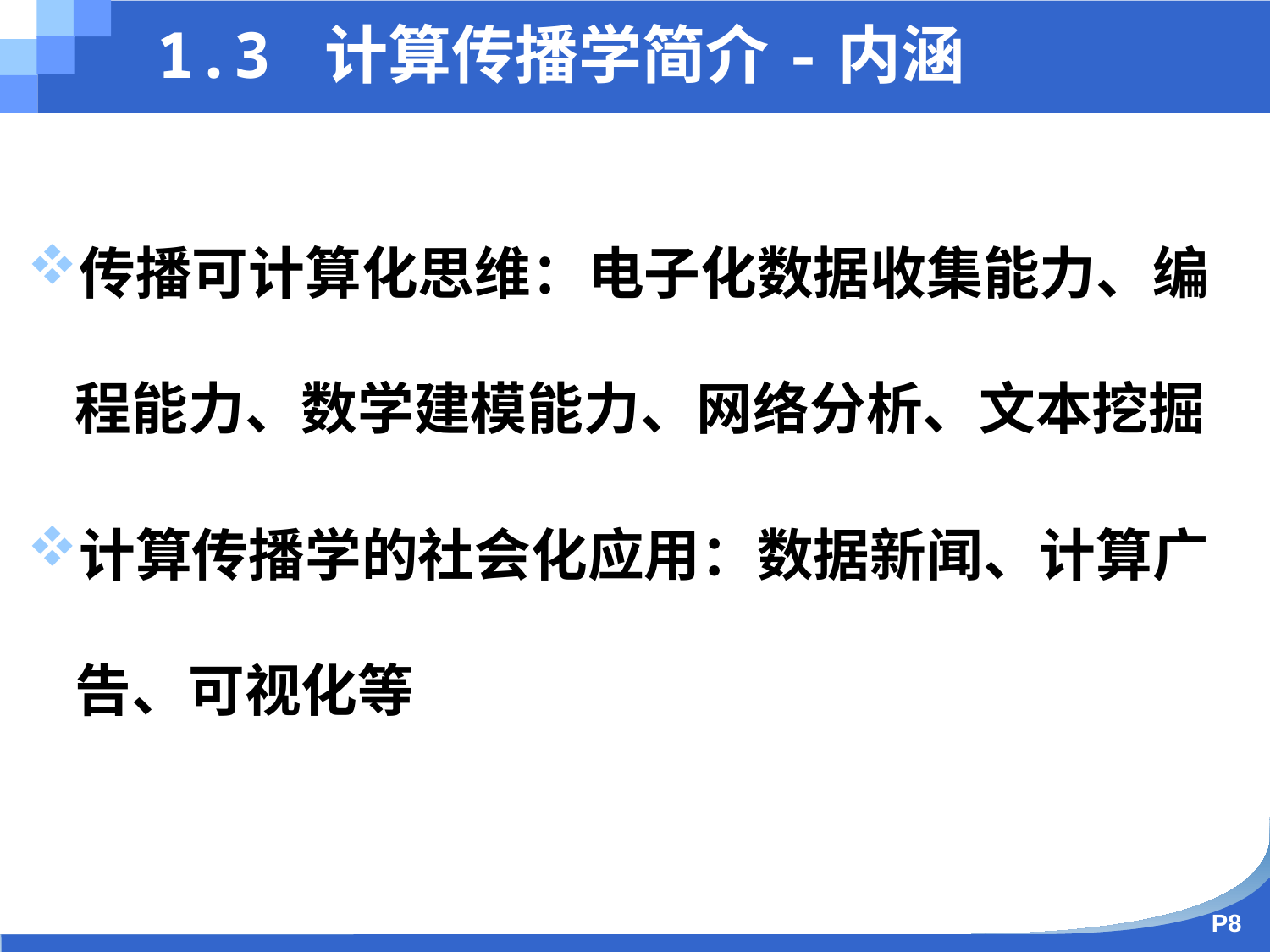

1.3 计算传播学简介-内涵
传播可计算化思维：电子化数据收集能力、编程能力、数学建模能力、网络分析、文本挖掘
计算传播学的社会化应用：数据新闻、计算广告、可视化等
P8